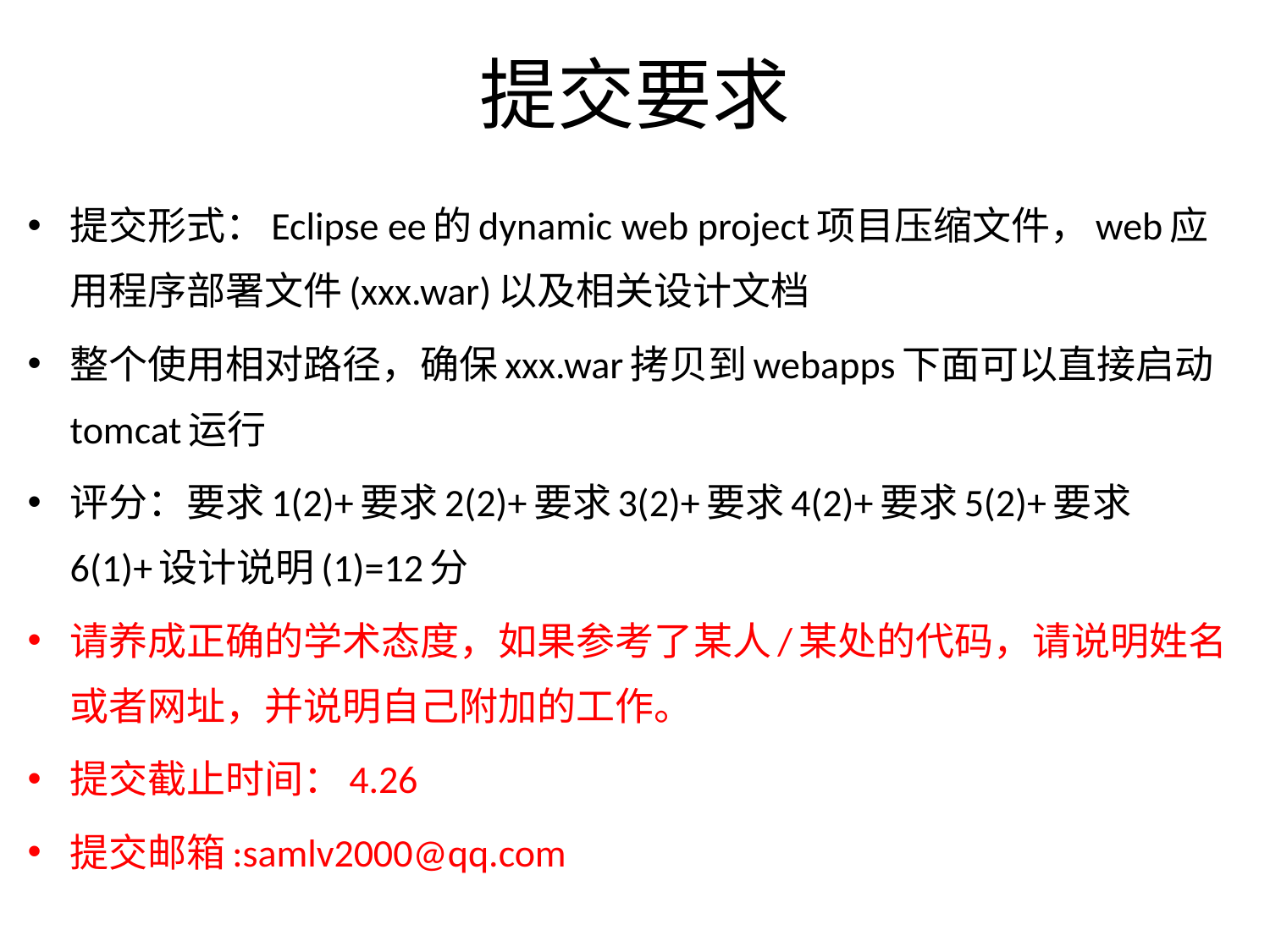

# 提交要求
提交形式：Eclipse ee的dynamic web project项目压缩文件，web应用程序部署文件(xxx.war)以及相关设计文档
整个使用相对路径，确保xxx.war拷贝到webapps下面可以直接启动tomcat运行
评分：要求1(2)+要求2(2)+要求3(2)+要求4(2)+要求5(2)+要求6(1)+设计说明(1)=12分
请养成正确的学术态度，如果参考了某人/某处的代码，请说明姓名或者网址，并说明自己附加的工作。
提交截止时间：4.26
提交邮箱:samlv2000@qq.com